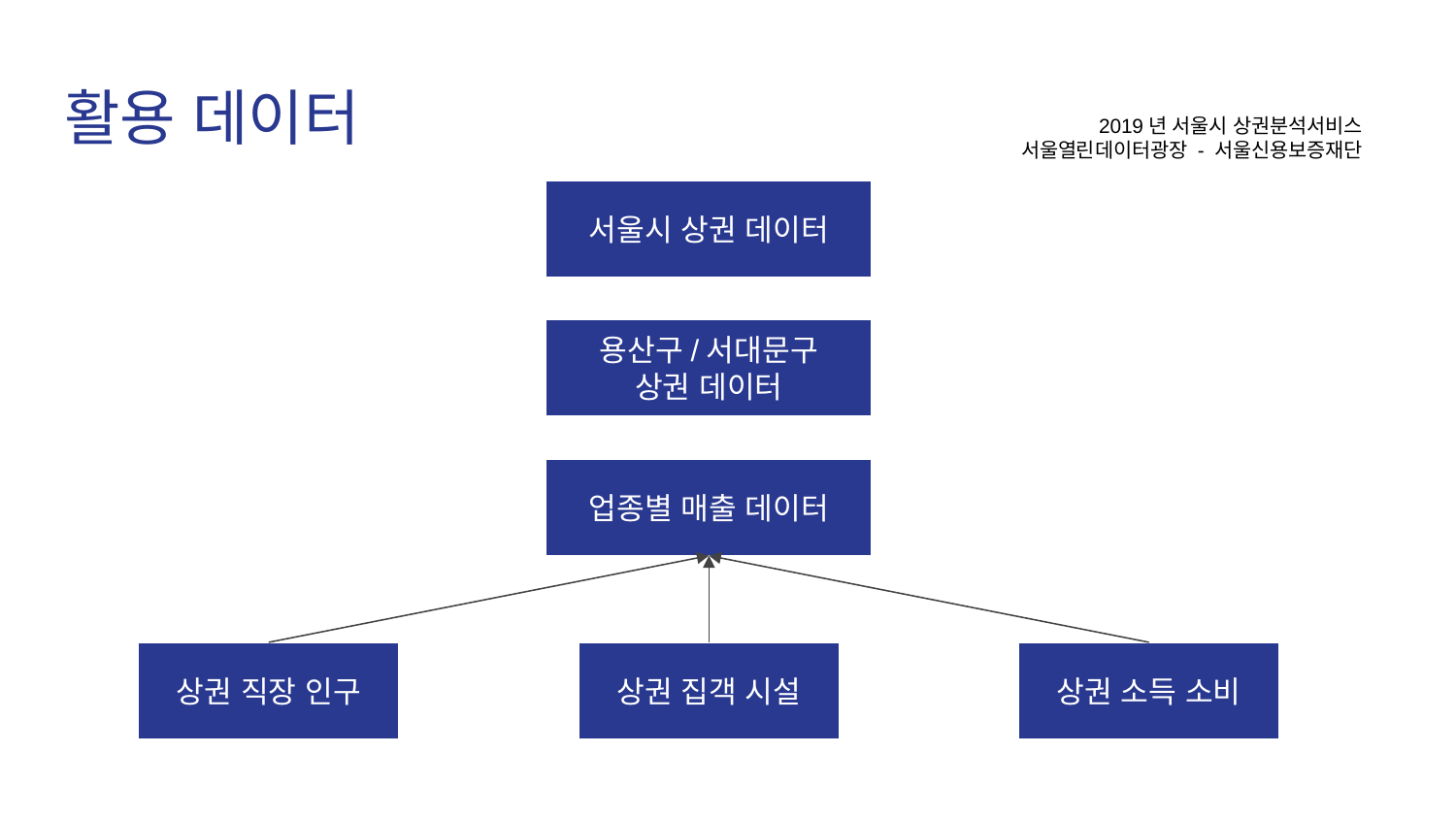

# 활용 데이터
2019년 서울시 상권분석서비스
서울열린데이터광장 - 서울신용보증재단
서울시 상권 데이터
용산구/서대문구
상권 데이터
업종별 매출 데이터
상권 직장 인구
상권 집객 시설
상권 소득 소비